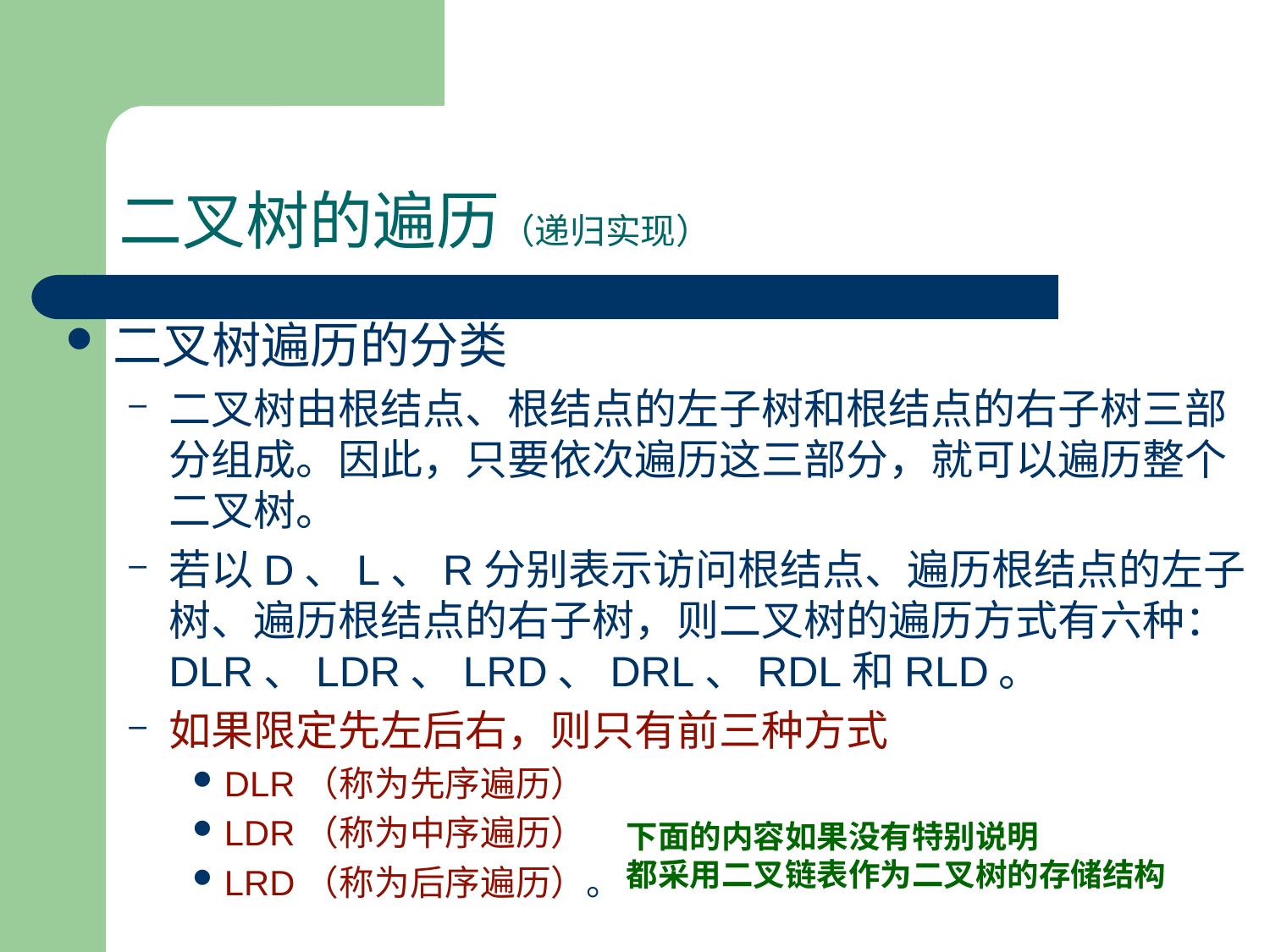

# 二叉树的遍历（递归实现）
二叉树遍历的分类
二叉树由根结点、根结点的左子树和根结点的右子树三部分组成。因此，只要依次遍历这三部分，就可以遍历整个二叉树。
若以D、L、R分别表示访问根结点、遍历根结点的左子树、遍历根结点的右子树，则二叉树的遍历方式有六种：DLR、LDR、LRD、DRL、RDL和RLD。
如果限定先左后右，则只有前三种方式
DLR（称为先序遍历）
LDR（称为中序遍历）
LRD（称为后序遍历）。
下面的内容如果没有特别说明
都采用二叉链表作为二叉树的存储结构